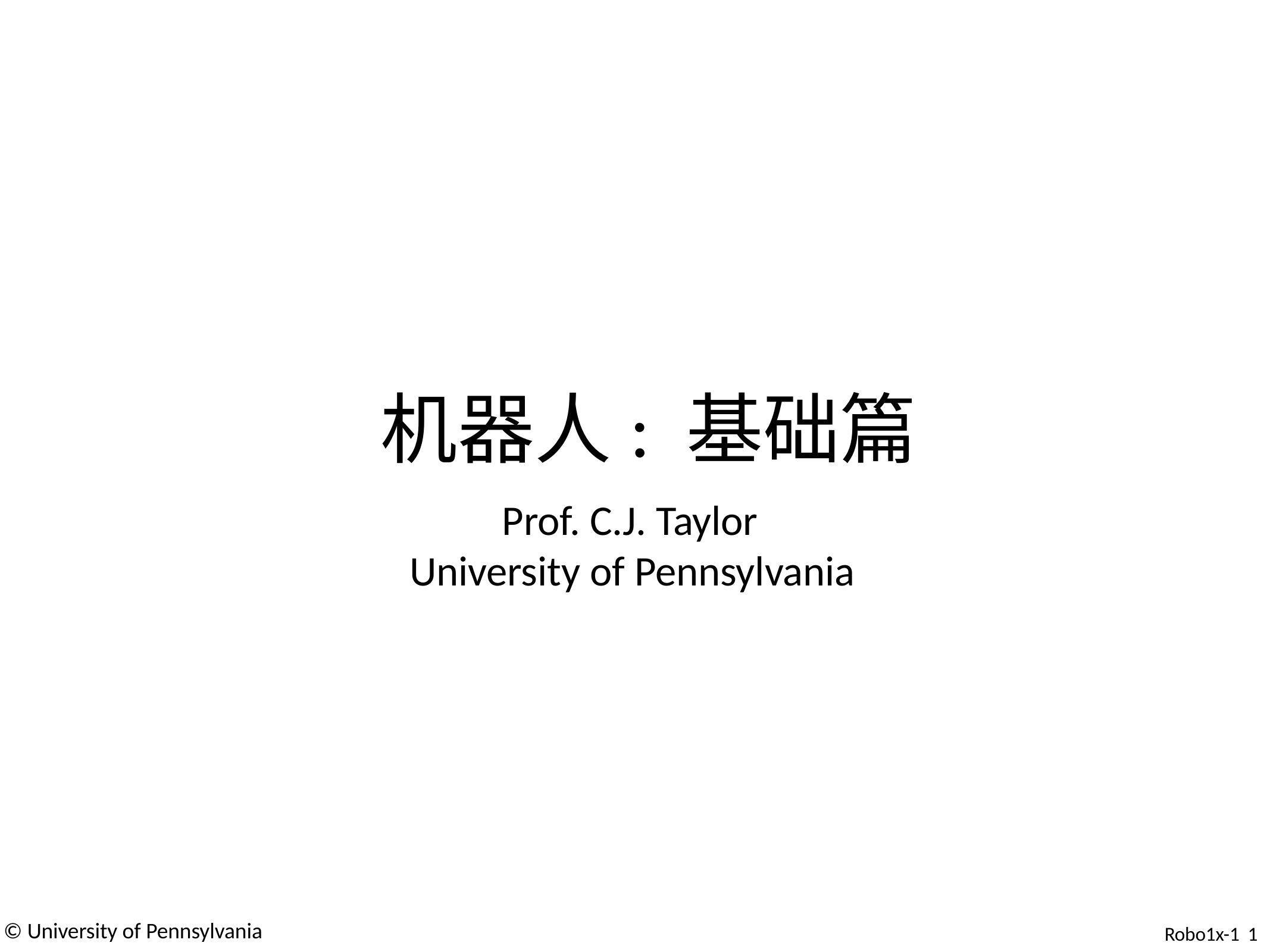

# 机器人: 基础篇
Prof. C.J. Taylor  University of Pennsylvania
© University of Pennsylvania
Robo1x-1 1